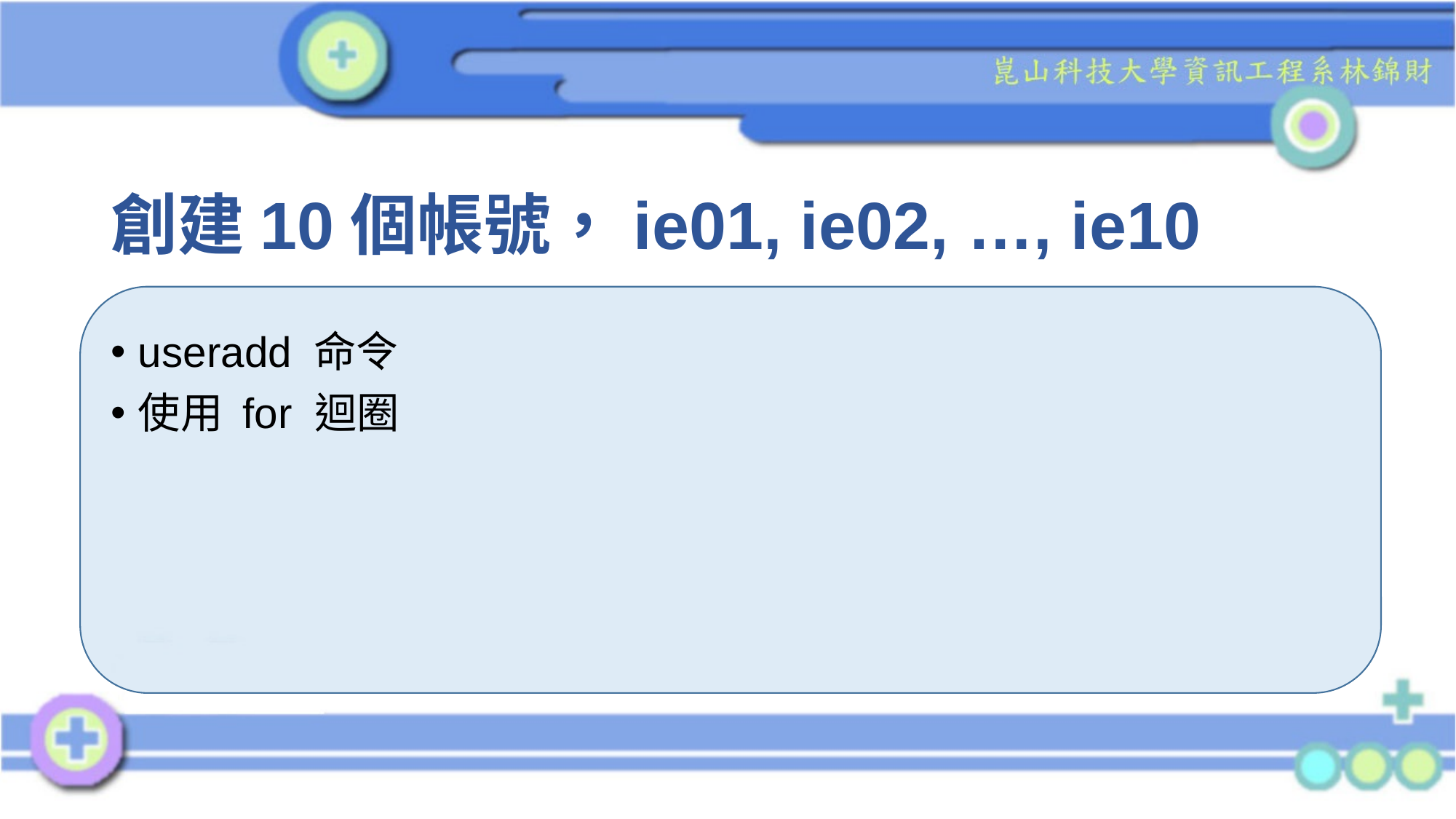

# 創建10個帳號，ie01, ie02, …, ie10

useradd 命令
使用 for 迴圈